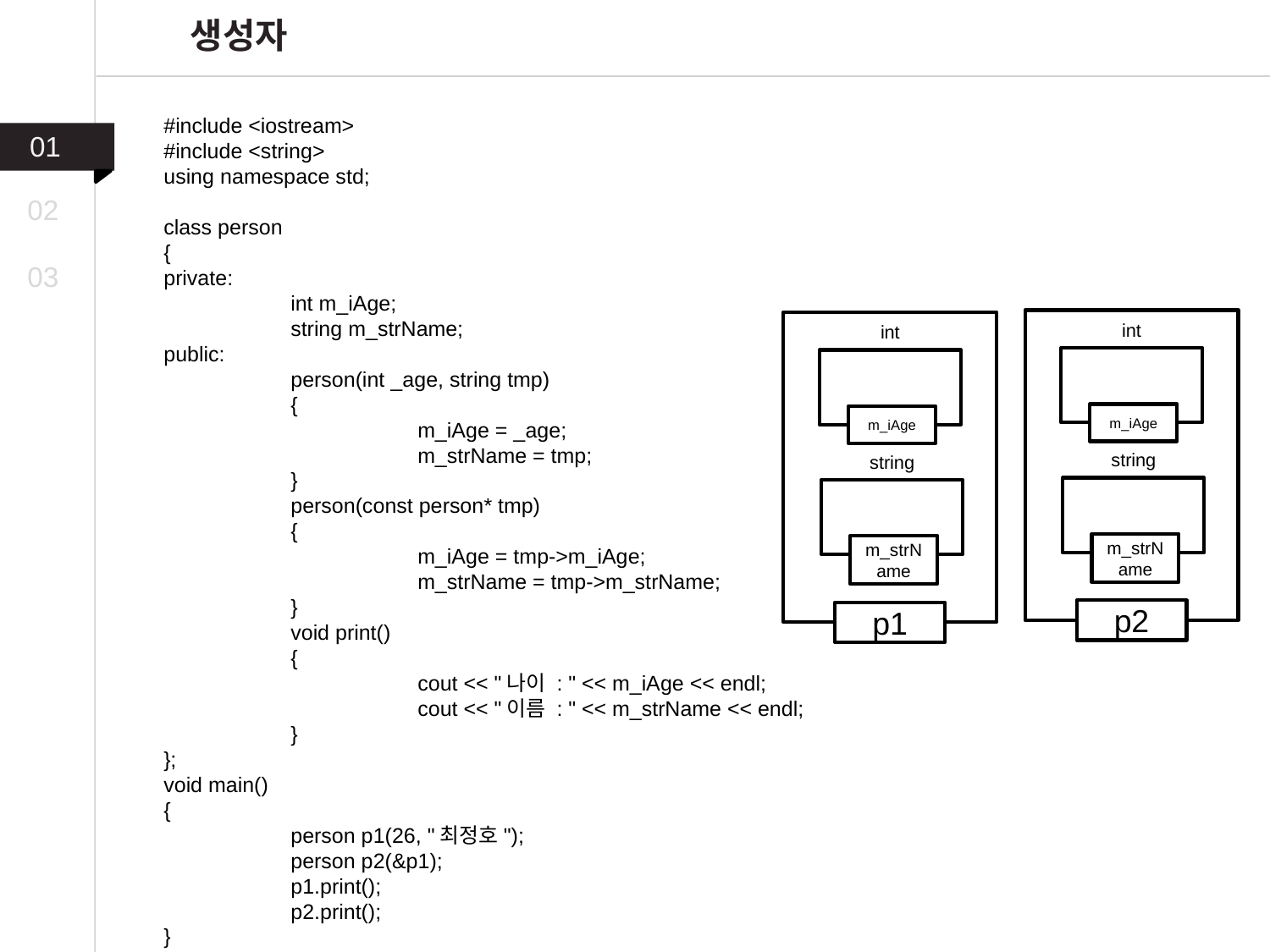

생성자
#include <iostream>
#include <string>
using namespace std;

class person
{
private:
	int m_iAge;
	string m_strName;
public:
	person(int _age, string tmp)
	{
		m_iAge = _age;
		m_strName = tmp;
	}
	person(const person* tmp)
	{
		m_iAge = tmp->m_iAge;
		m_strName = tmp->m_strName;
	}
	void print()
	{
		cout << "나이 : " << m_iAge << endl;
		cout << "이름 : " << m_strName << endl;
	}
};
void main()
{
	person p1(26, "최정호");
	person p2(&p1);
	p1.print();
	p2.print();
}
01

02
03

int

m_iAge

int

m_iAge
string

m_strName
string

m_strName
p2
p1